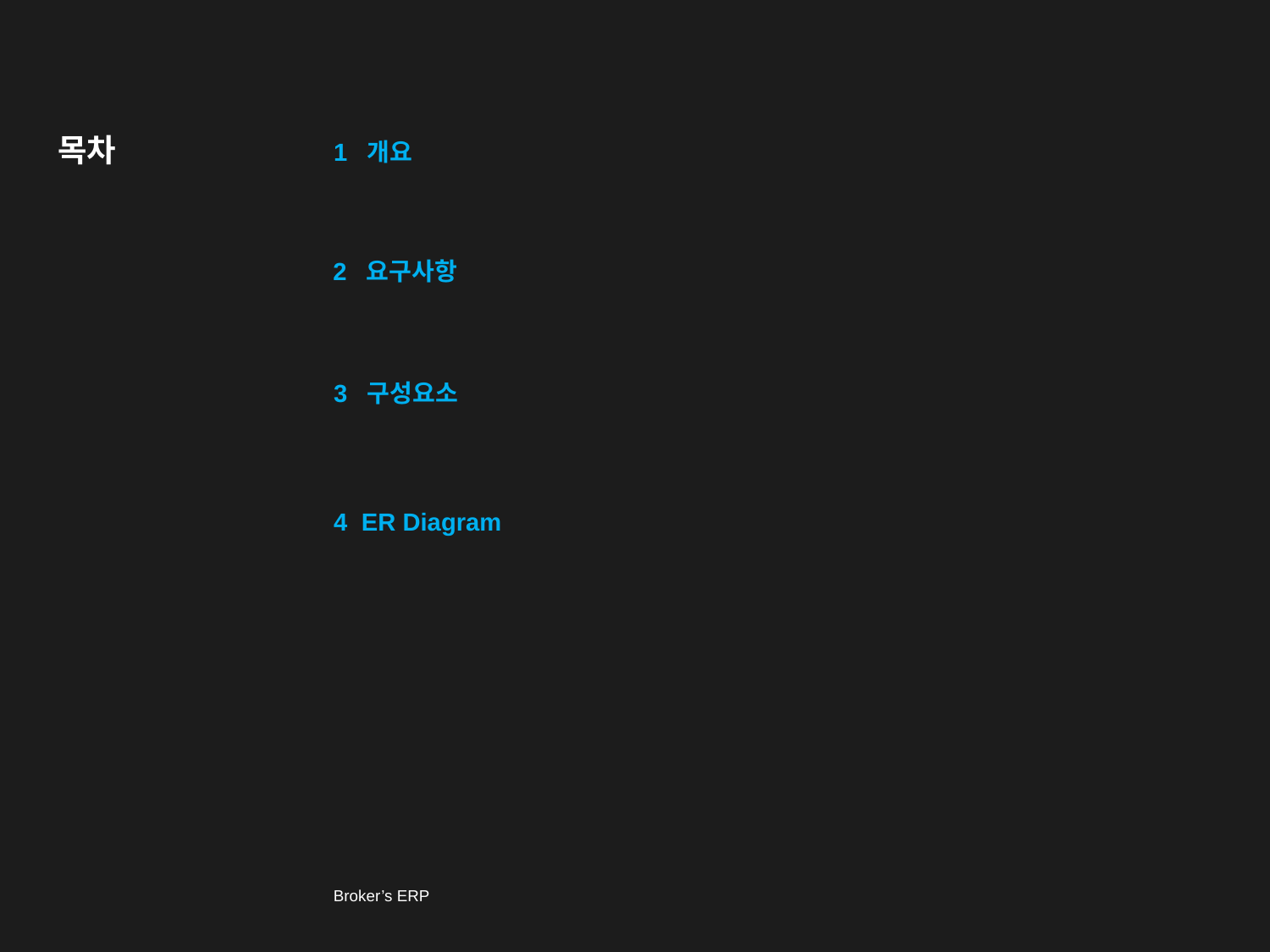

# 목차
1  개요

4  ER Diagram
2  요구사항

3  구성요소

Broker’s ERP